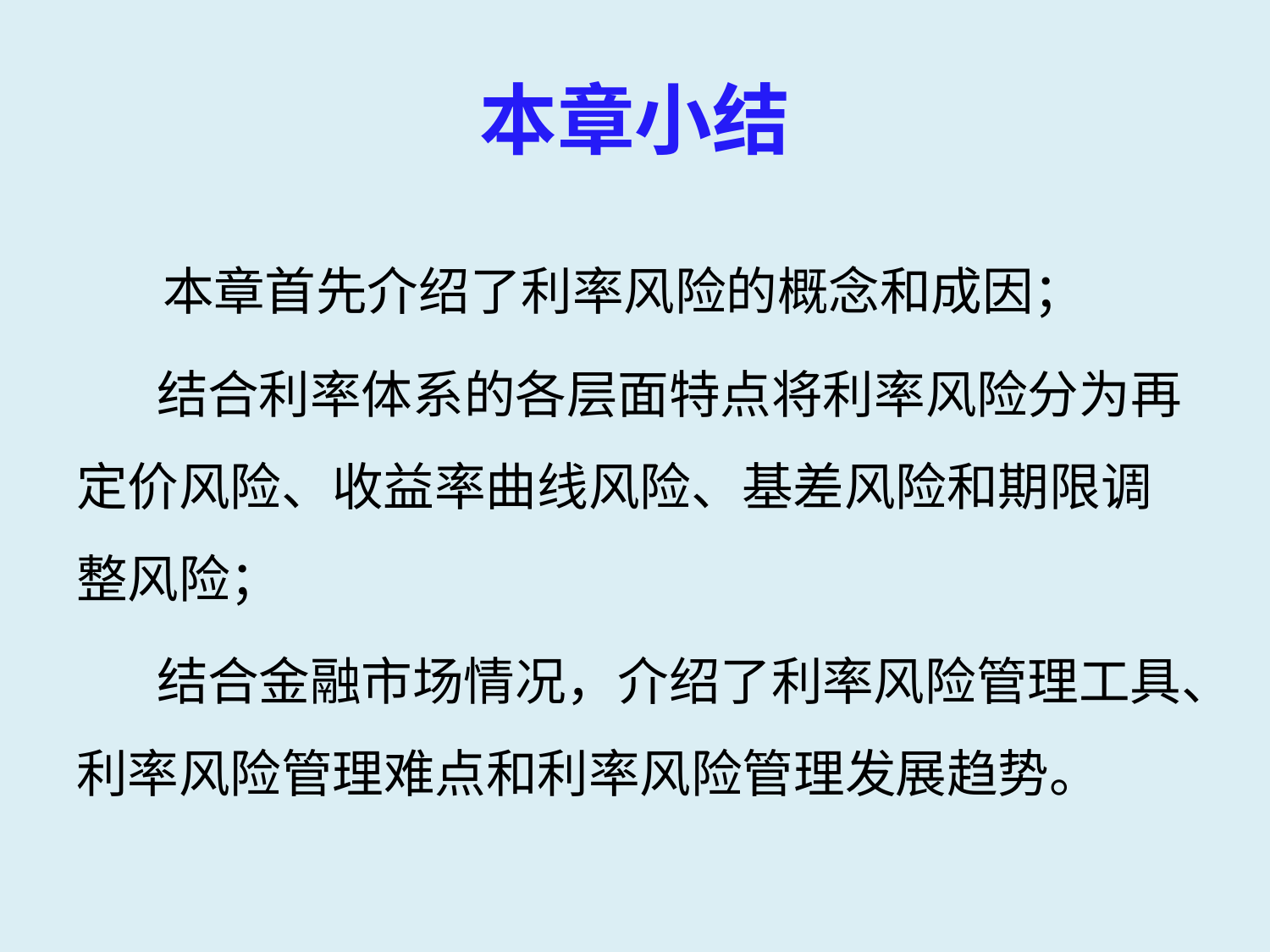

# 本章小结
      本章首先介绍了利率风险的概念和成因；
      结合利率体系的各层面特点将利率风险分为再定价风险、收益率曲线风险、基差风险和期限调整风险；
      结合金融市场情况，介绍了利率风险管理工具、利率风险管理难点和利率风险管理发展趋势。